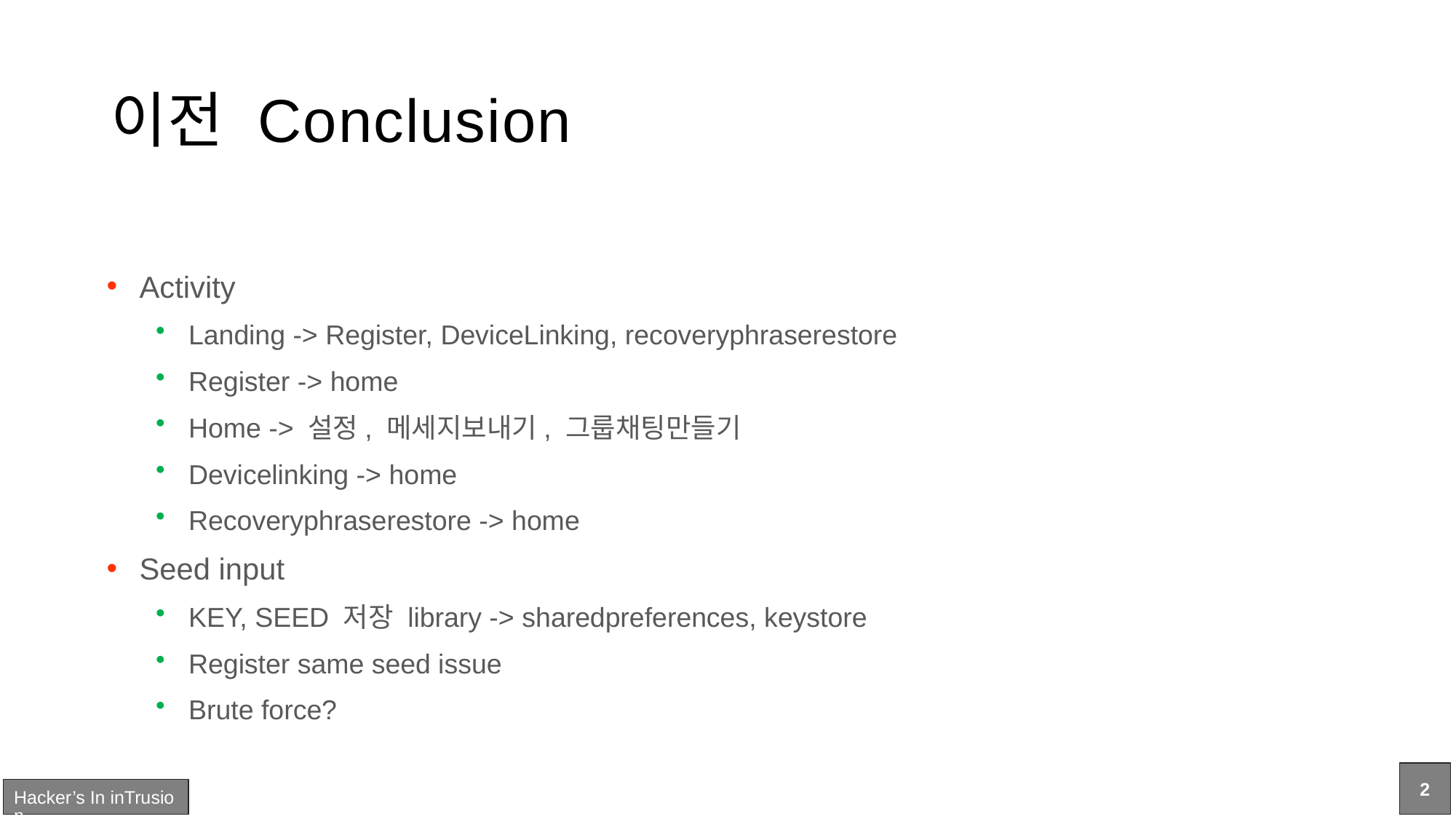

# 이전 Conclusion

Activity
Landing -> Register, DeviceLinking, recoveryphraserestore
Register -> home
Home -> 설정, 메세지보내기, 그룹채팅만들기
Devicelinking -> home
Recoveryphraserestore -> home
Seed input
KEY, SEED 저장 library -> sharedpreferences, keystore
Register same seed issue
Brute force?

2
Hacker’s In inTrusion